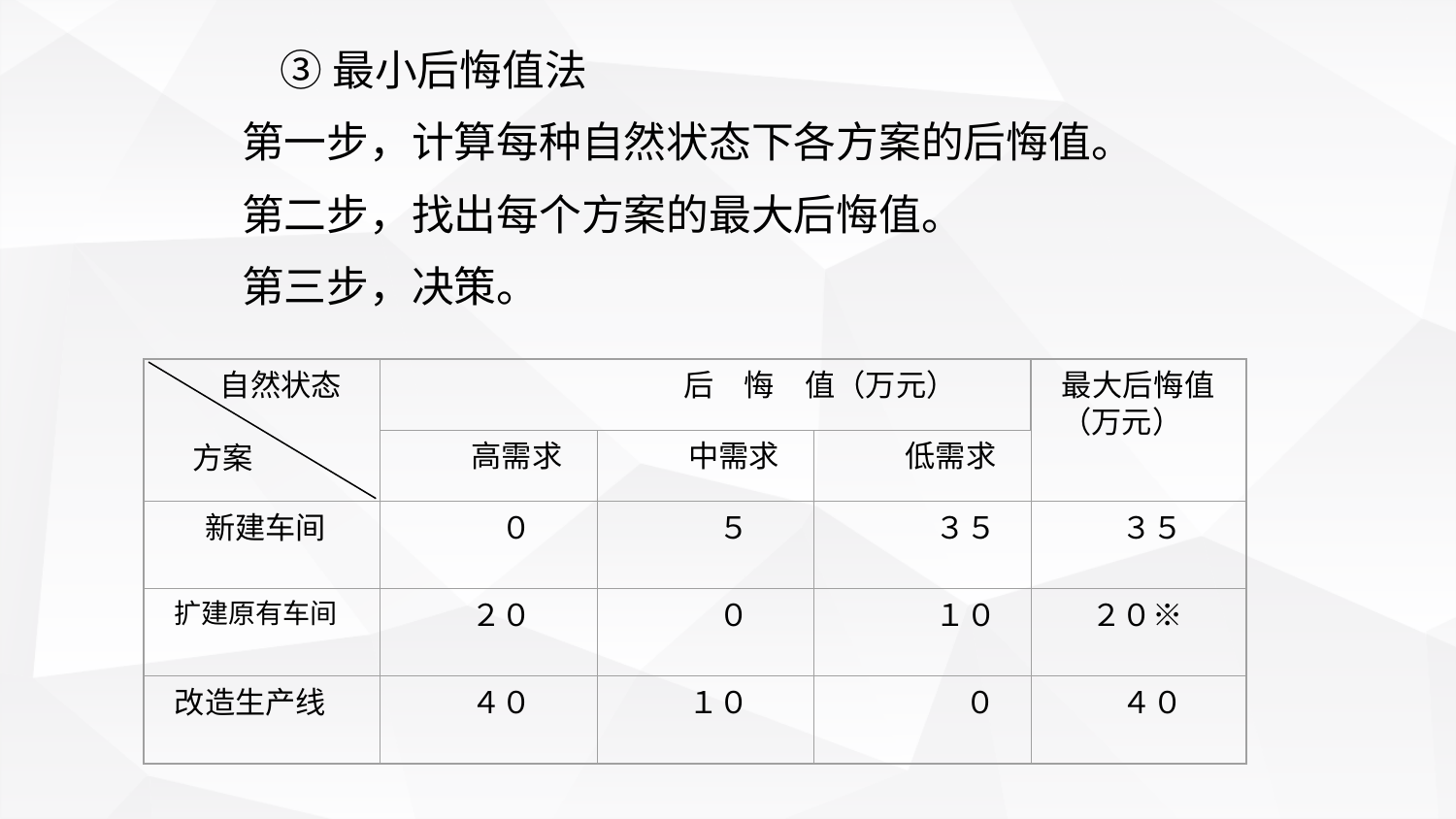

③最小后悔值法
第一步，计算每种自然状态下各方案的后悔值。
第二步，找出每个方案的最大后悔值。
第三步，决策。

   自然状态

方案

　　　　　　　　　后　悔　值（万元）

最大后悔值（万元）

　　高需求

　　中需求

　　低需求

　新建车间

　　　０

　　　５

　　　３５

　　３５

扩建原有车间

　　２０

　　　０

　　　１０

　２０※

改造生产线

　　４０

　　１０

　　　　０

　　４０